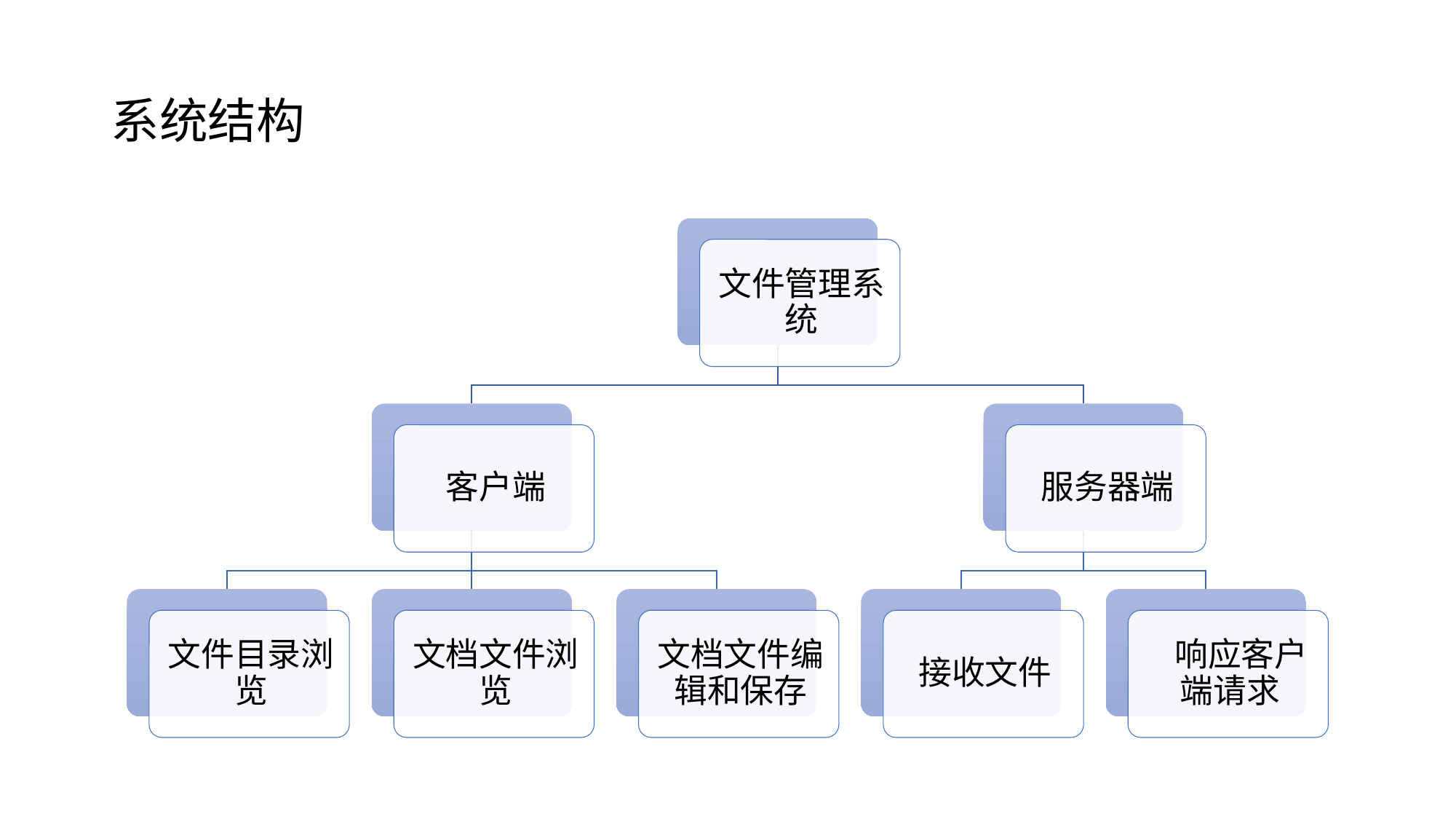

# 系统结构
文件管理系统
客户端
文件目录浏览
文档文件浏览
文档文件编辑和保存
服务器端
接收文件
  响应客户端请求